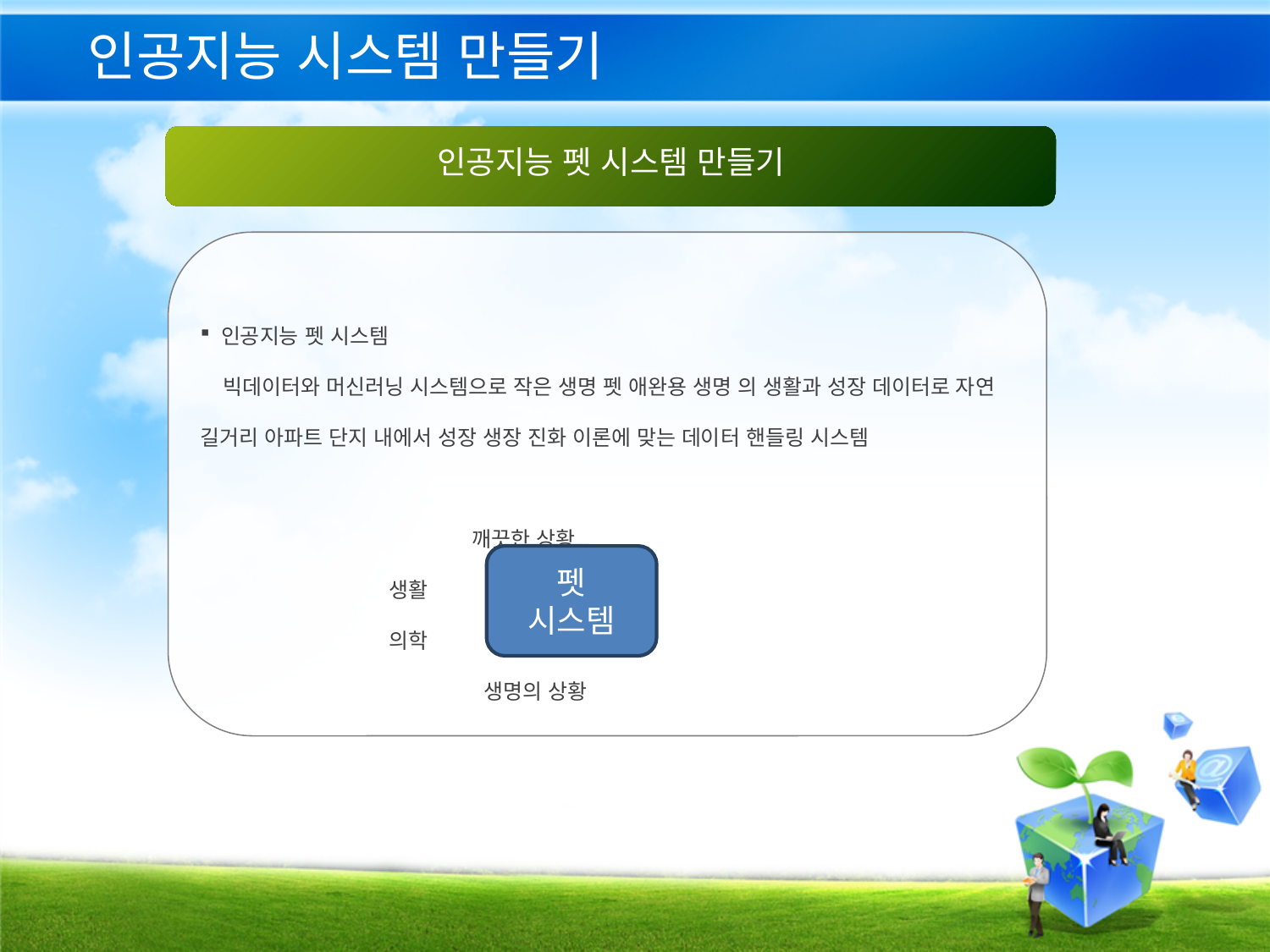

# 인공지능 시스템 만들기

인공지능 펫 시스템 만들기

 인공지능 펫 시스템
   빅데이터와 머신러닝 시스템으로 작은 생명 펫 애완용 생명 의 생활과 성장 데이터로 자연 길거리 아파트 단지 내에서 성장 생장 진화 이론에 맞는 데이터 핸들링 시스템

                                             깨끗한 상황
                               생활                                자연
                               의학                                성장
                                               생명의 상황
펫
시스템